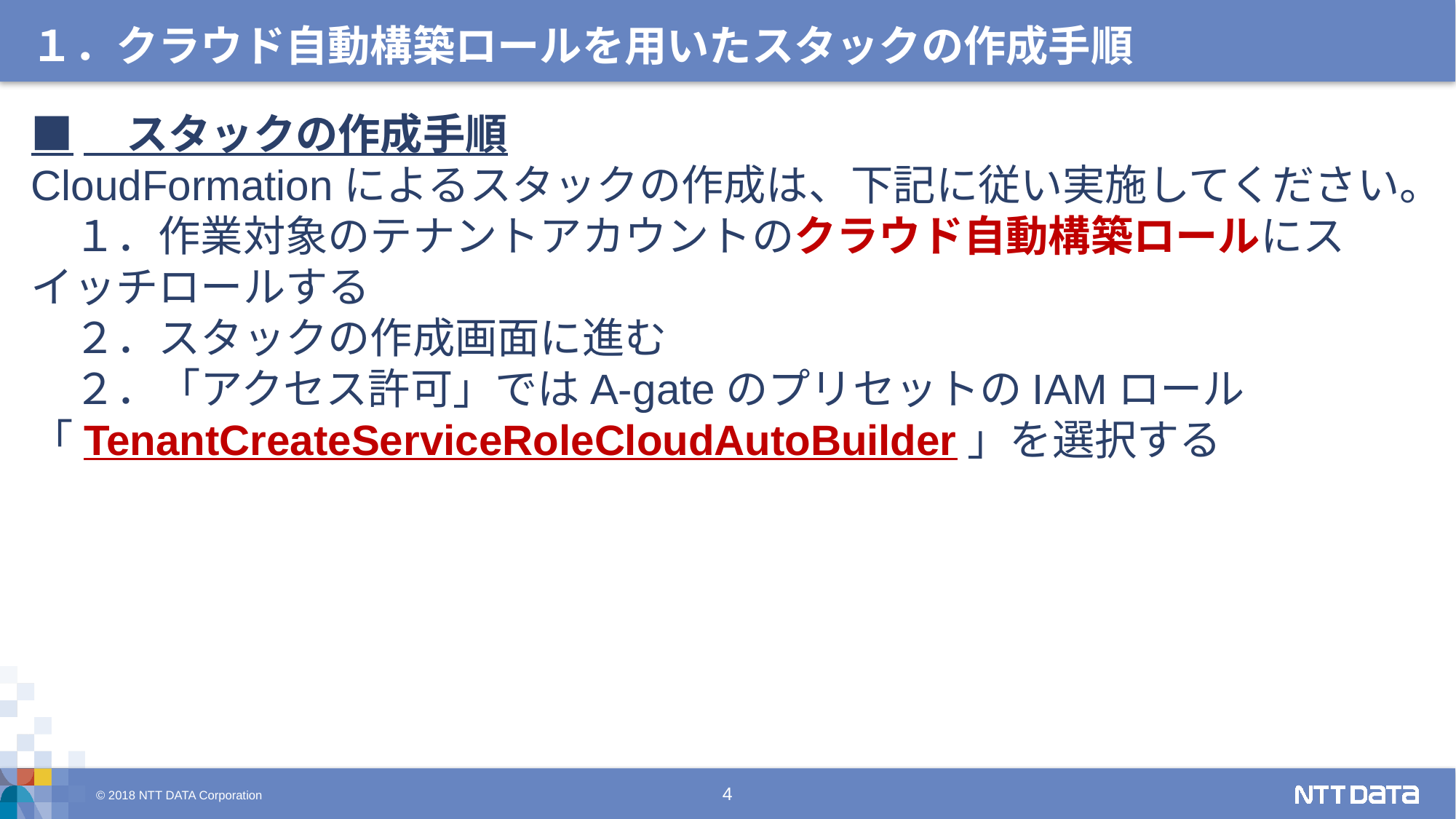

１．クラウド自動構築ロールを用いたスタックの作成手順
■　スタックの作成手順
CloudFormationによるスタックの作成は、下記に従い実施してください。
　１．作業対象のテナントアカウントのクラウド自動構築ロールにスイッチロールする
　２．スタックの作成画面に進む
　２．「アクセス許可」ではA-gateのプリセットのIAMロール「TenantCreateServiceRoleCloudAutoBuilder」を選択する